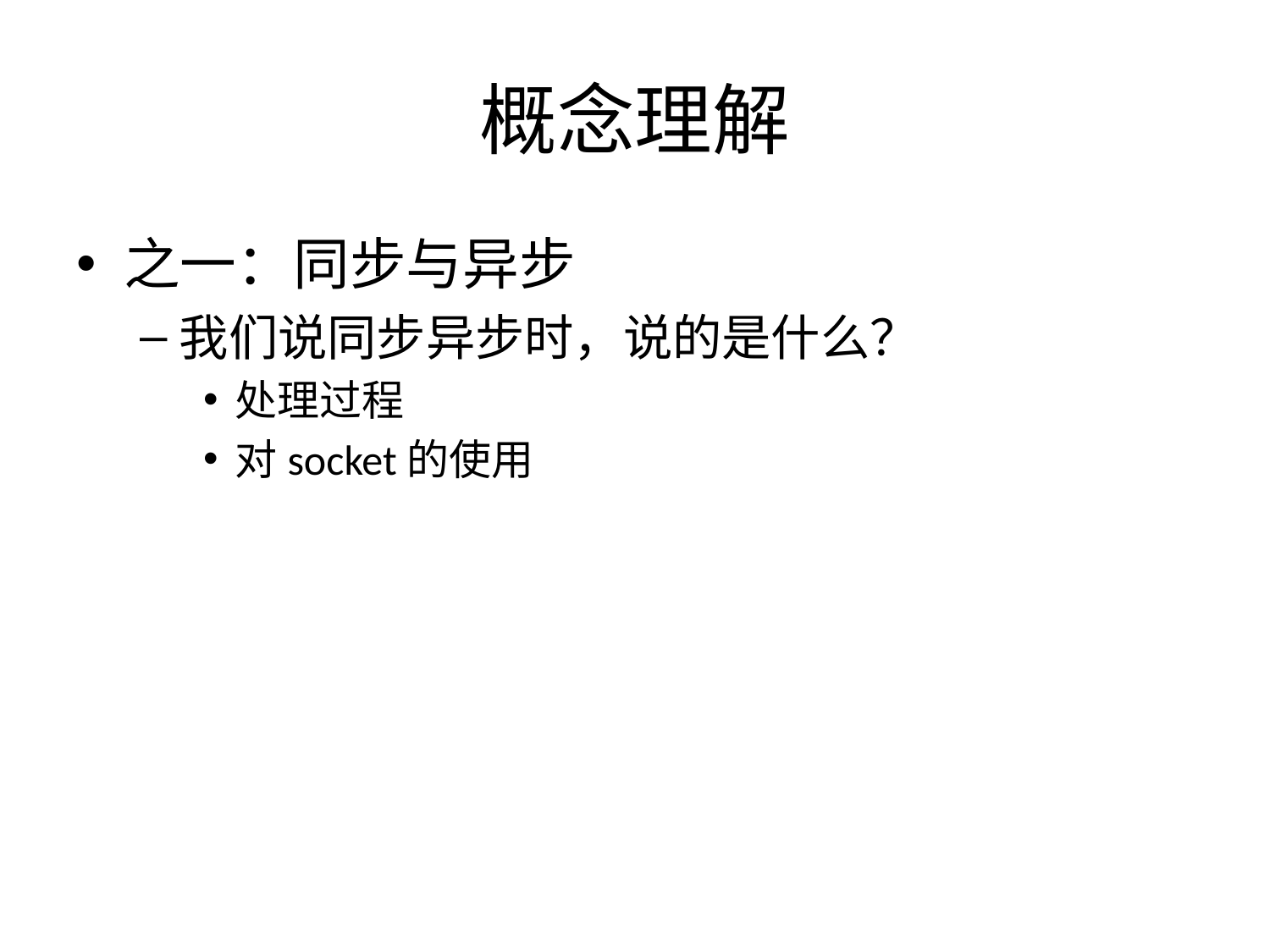

# 概念理解
之一：同步与异步
我们说同步异步时，说的是什么？
处理过程
对socket的使用